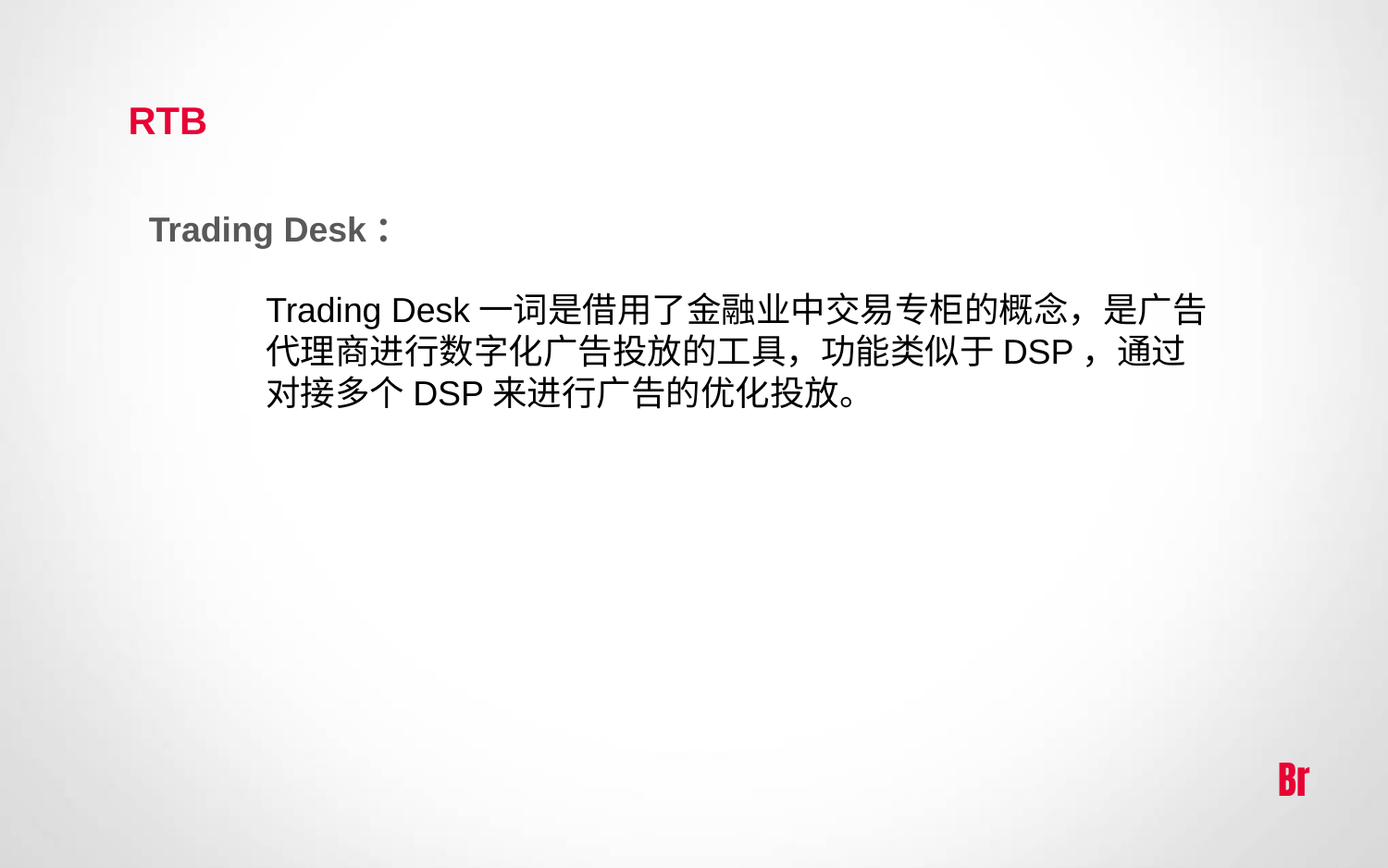

RTB
Trading Desk：
Trading Desk一词是借用了金融业中交易专柜的概念，是广告代理商进行数字化广告投放的工具，功能类似于DSP，通过对接多个DSP来进行广告的优化投放。